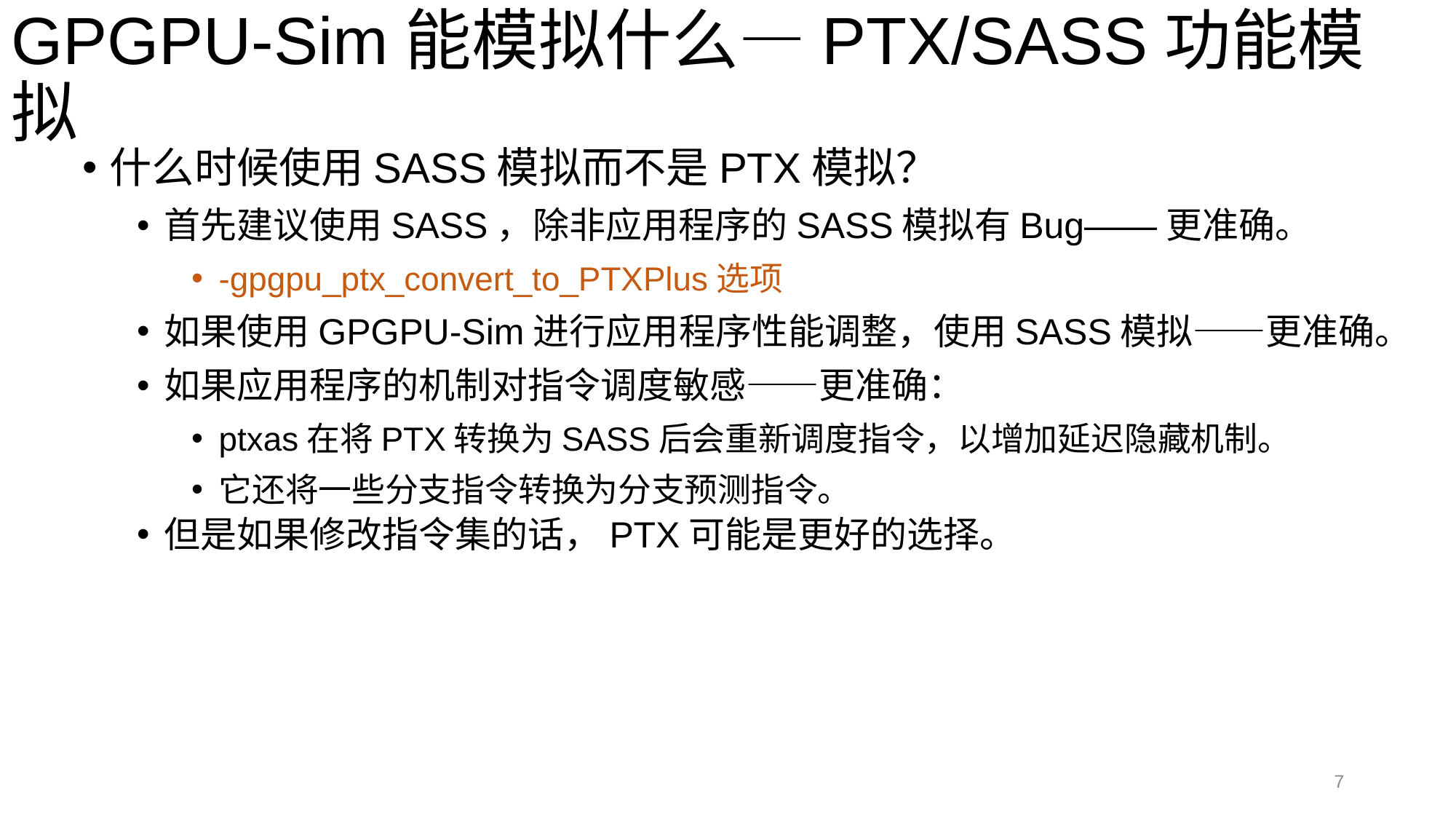

# GPGPU-Sim能模拟什么—PTX/SASS功能模拟
什么时候使用SASS模拟而不是PTX模拟？
首先建议使用SASS，除非应用程序的SASS模拟有Bug——更准确。
-gpgpu_ptx_convert_to_PTXPlus选项
如果使用GPGPU-Sim进行应用程序性能调整，使用SASS模拟——更准确。
如果应用程序的机制对指令调度敏感——更准确：
ptxas在将PTX转换为SASS后会重新调度指令，以增加延迟隐藏机制。
它还将一些分支指令转换为分支预测指令。
但是如果修改指令集的话，PTX可能是更好的选择。

7